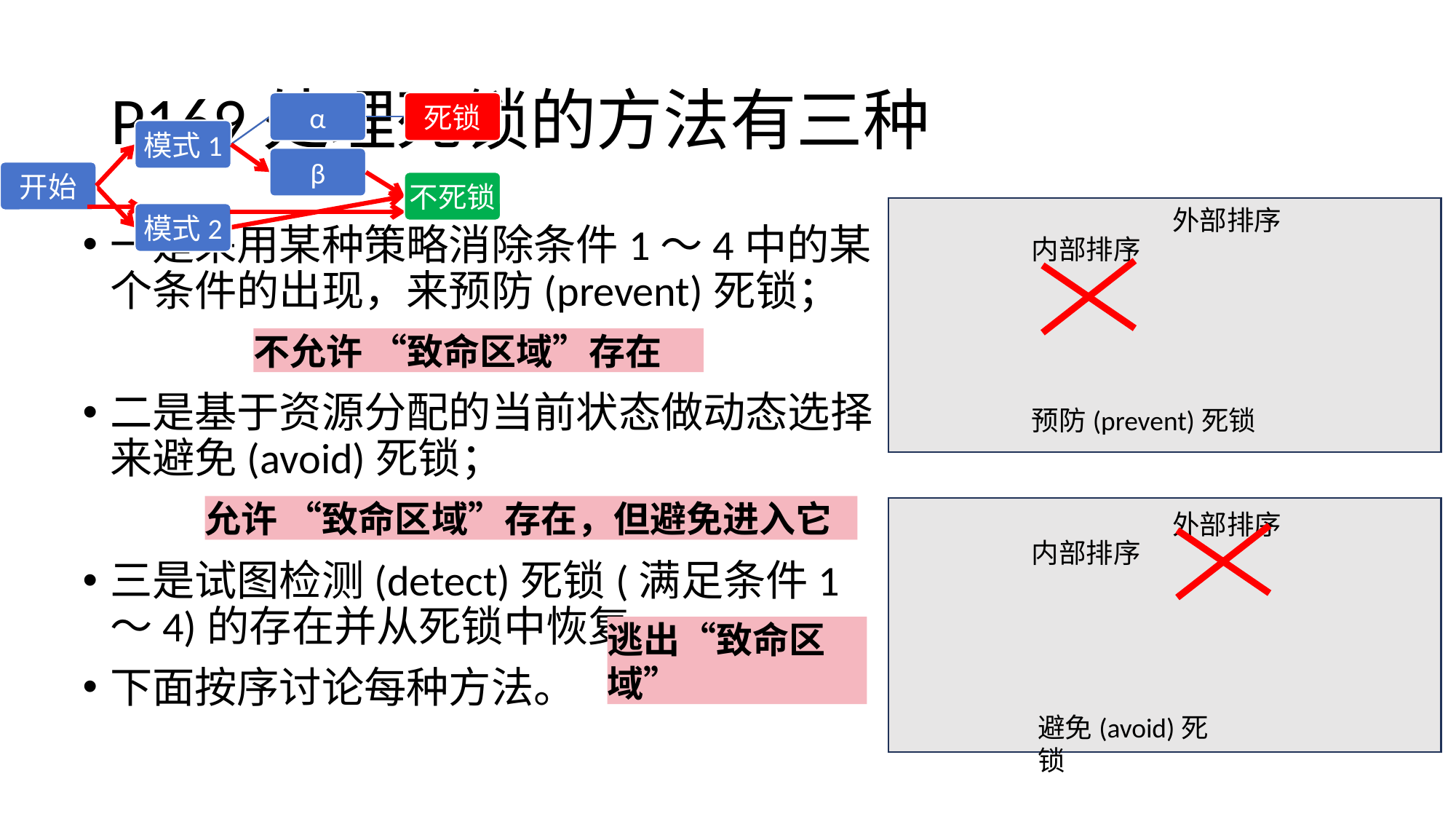

# P169处理死锁的方法有三种
开始

模式1

α

死锁

β

不死锁

模式2

不死锁

外部排序
一是采用某种策略消除条件1～4中的某个条件的出现，来预防(prevent)死锁；

二是基于资源分配的当前状态做动态选择来避免(avoid)死锁；

三是试图检测(detect)死锁(满足条件1～4)的存在并从死锁中恢复。
下面按序讨论每种方法。
内部排序
不允许 “致命区域”存在
预防(prevent)死锁
开始

模式1

α

死锁

β

不死锁

模式2

不死锁
允许 “致命区域”存在，但避免进入它

外部排序
内部排序
逃出“致命区域”
避免(avoid)死锁